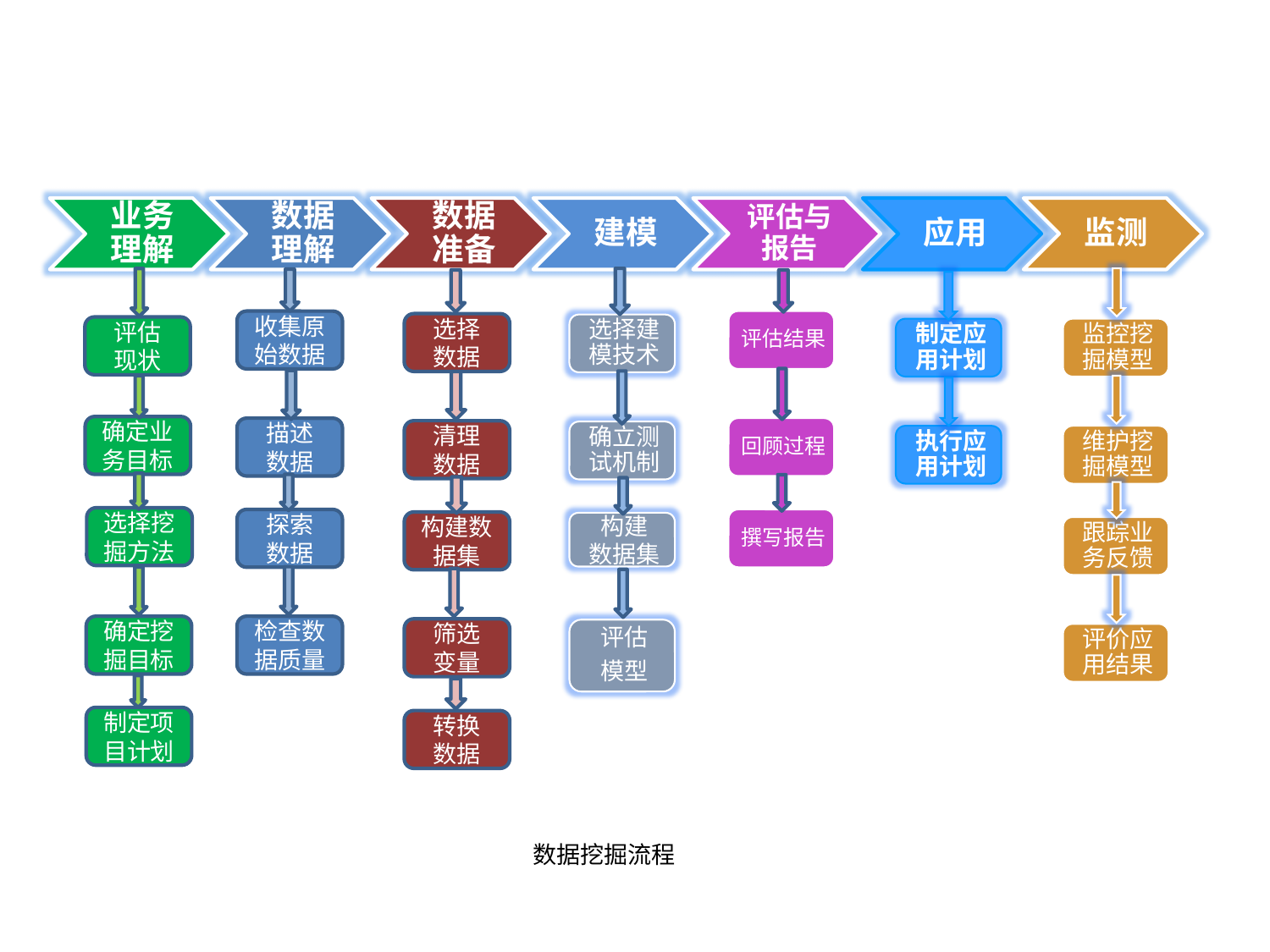

业务理解
数据理解
数据准备
建模
评估与报告
应用
监测

收集原始数据
评估结果
选择
数据
选择建模技术
评估
现状
制定应用计划
监控挖掘模型

确定业务目标
描述
数据
回顾过程
清理
数据
确立测试机制
执行应用计划
维护挖掘模型

选择挖掘方法
探索
数据
撰写报告
构建数据集
构建
数据集
跟踪业务反馈

确定挖掘目标
检查数据质量
筛选
变量
评估
模型
评价应用结果

制定项目计划
转换
数据
数据挖掘流程